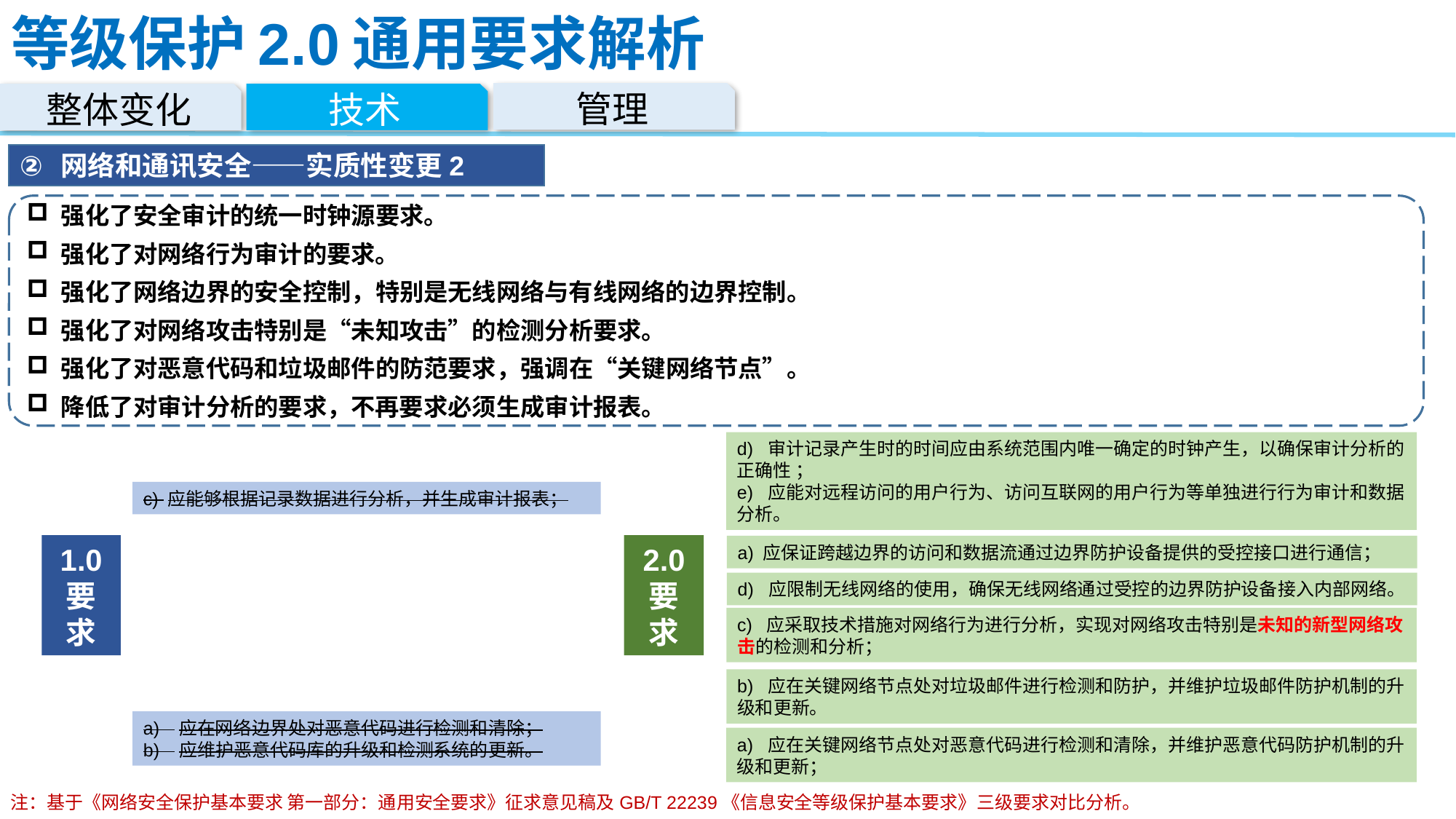

# 等级保护2.0通用要求解析
管理
整体变化
技术
网络和通讯安全——实质性变更2
强化了安全审计的统一时钟源要求。
强化了对网络行为审计的要求。
强化了网络边界的安全控制，特别是无线网络与有线网络的边界控制。
强化了对网络攻击特别是“未知攻击”的检测分析要求。
强化了对恶意代码和垃圾邮件的防范要求，强调在“关键网络节点”。
降低了对审计分析的要求，不再要求必须生成审计报表。
d)  审计记录产生时的时间应由系统范围内唯一确定的时钟产生，以确保审计分析的正确性 ；
e)  应能对远程访问的用户行为、访问互联网的用户行为等单独进行行为审计和数据分析。
c) 应能够根据记录数据进行分析，并生成审计报表；
2.0
要求
1.0
要求
a) 应保证跨越边界的访问和数据流通过边界防护设备提供的受控接口进行通信；
d)  应限制无线网络的使用，确保无线网络通过受控的边界防护设备接入内部网络。
c)  应采取技术措施对网络行为进行分析，实现对网络攻击特别是未知的新型网络攻击的检测和分析；
b)  应在关键网络节点处对垃圾邮件进行检测和防护，并维护垃圾邮件防护机制的升级和更新。
a)   应在网络边界处对恶意代码进行检测和清除；
b)   应维护恶意代码库的升级和检测系统的更新。
a)  应在关键网络节点处对恶意代码进行检测和清除，并维护恶意代码防护机制的升级和更新；
注：基于《网络安全保护基本要求 第一部分：通用安全要求》征求意见稿及GB/T 22239《信息安全等级保护基本要求》三级要求对比分析。